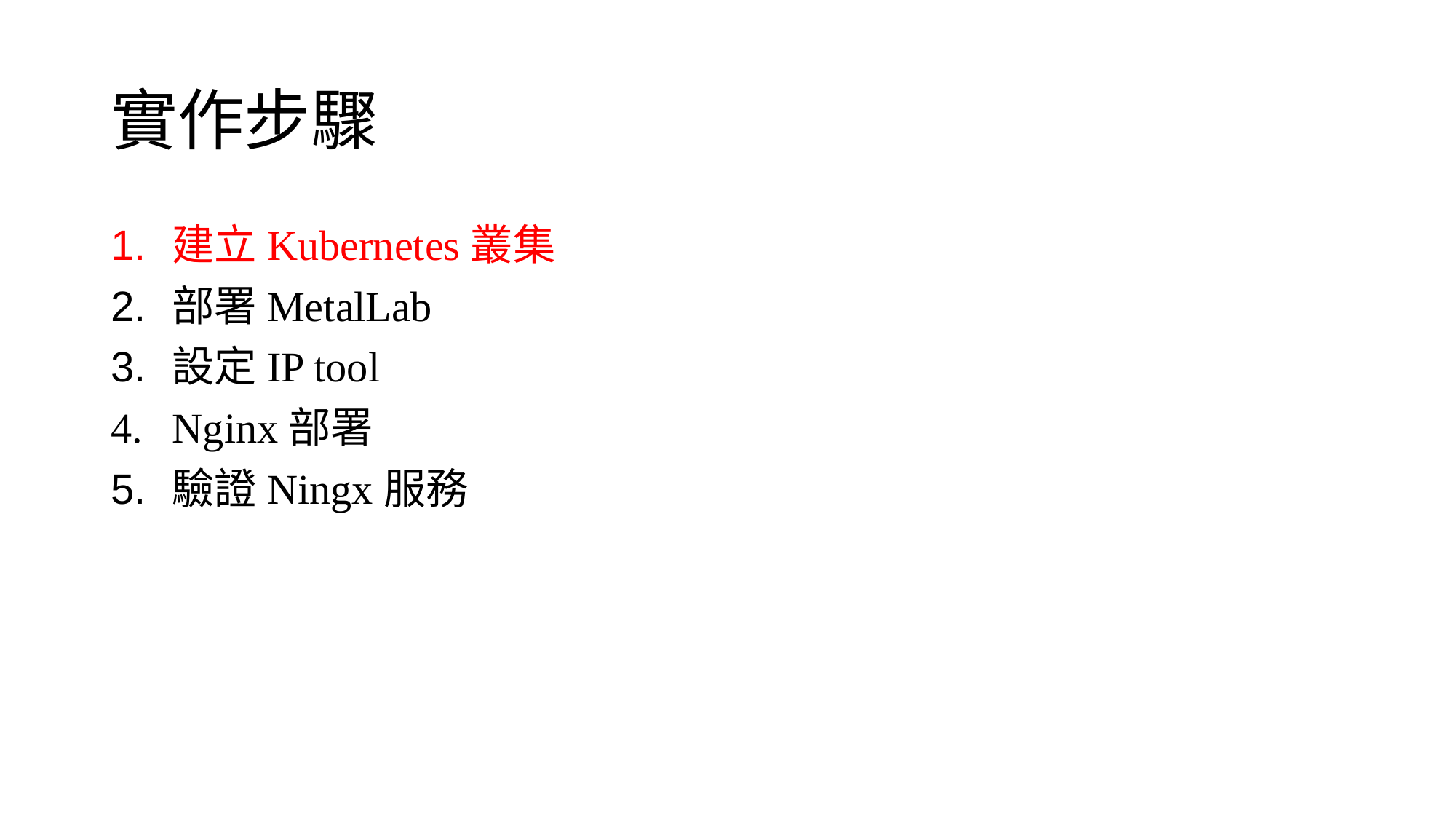

# 實作步驟
建立Kubernetes叢集
部署MetalLab
設定IP tool
Nginx部署
驗證Ningx服務